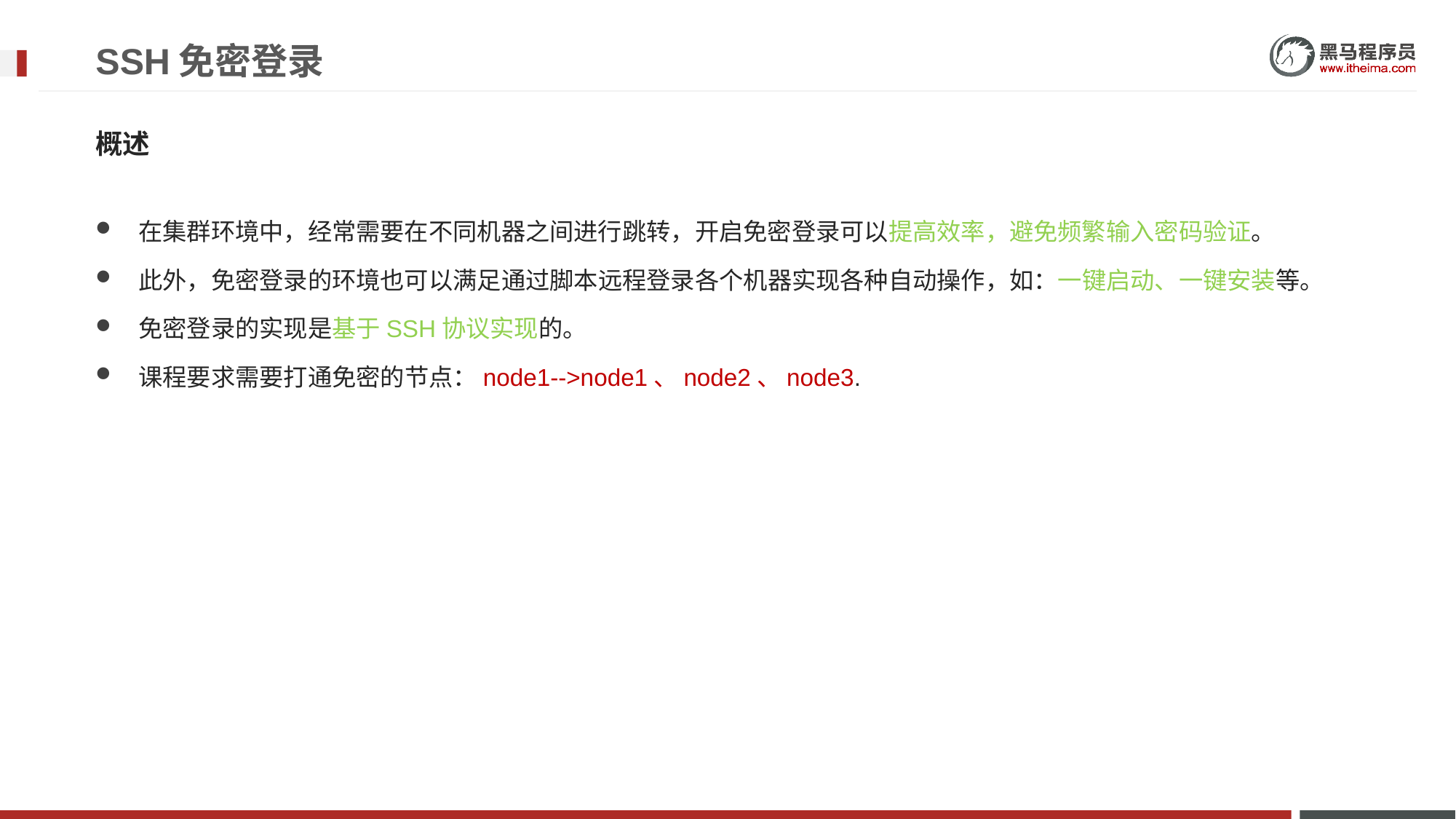

# SSH免密登录
概述
在集群环境中，经常需要在不同机器之间进行跳转，开启免密登录可以提高效率，避免频繁输入密码验证。
此外，免密登录的环境也可以满足通过脚本远程登录各个机器实现各种自动操作，如：一键启动、一键安装等。
免密登录的实现是基于SSH协议实现的。
课程要求需要打通免密的节点：node1-->node1、node2、node3.